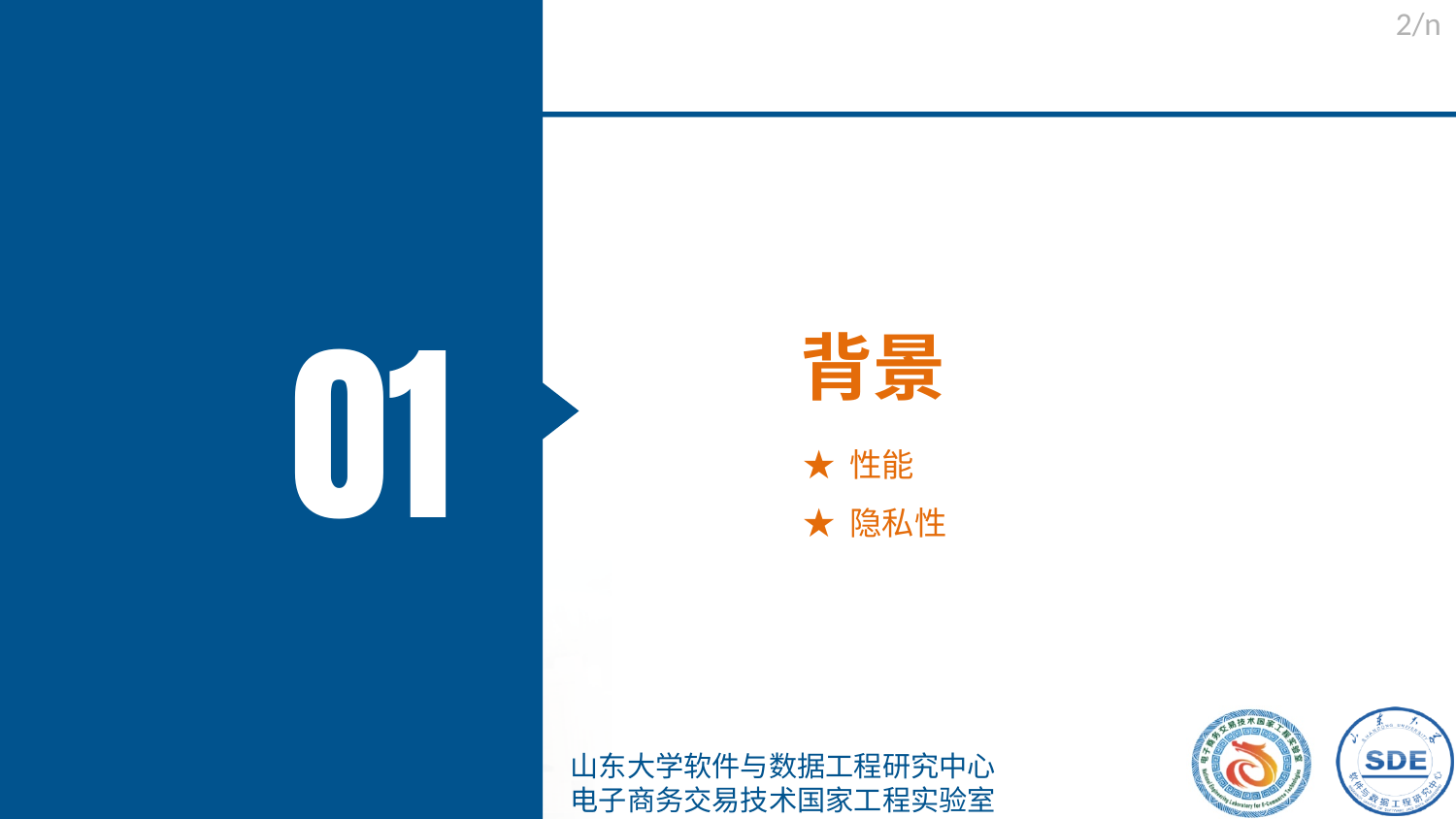

2/n
背景
01
★ 性能
★ 隐私性